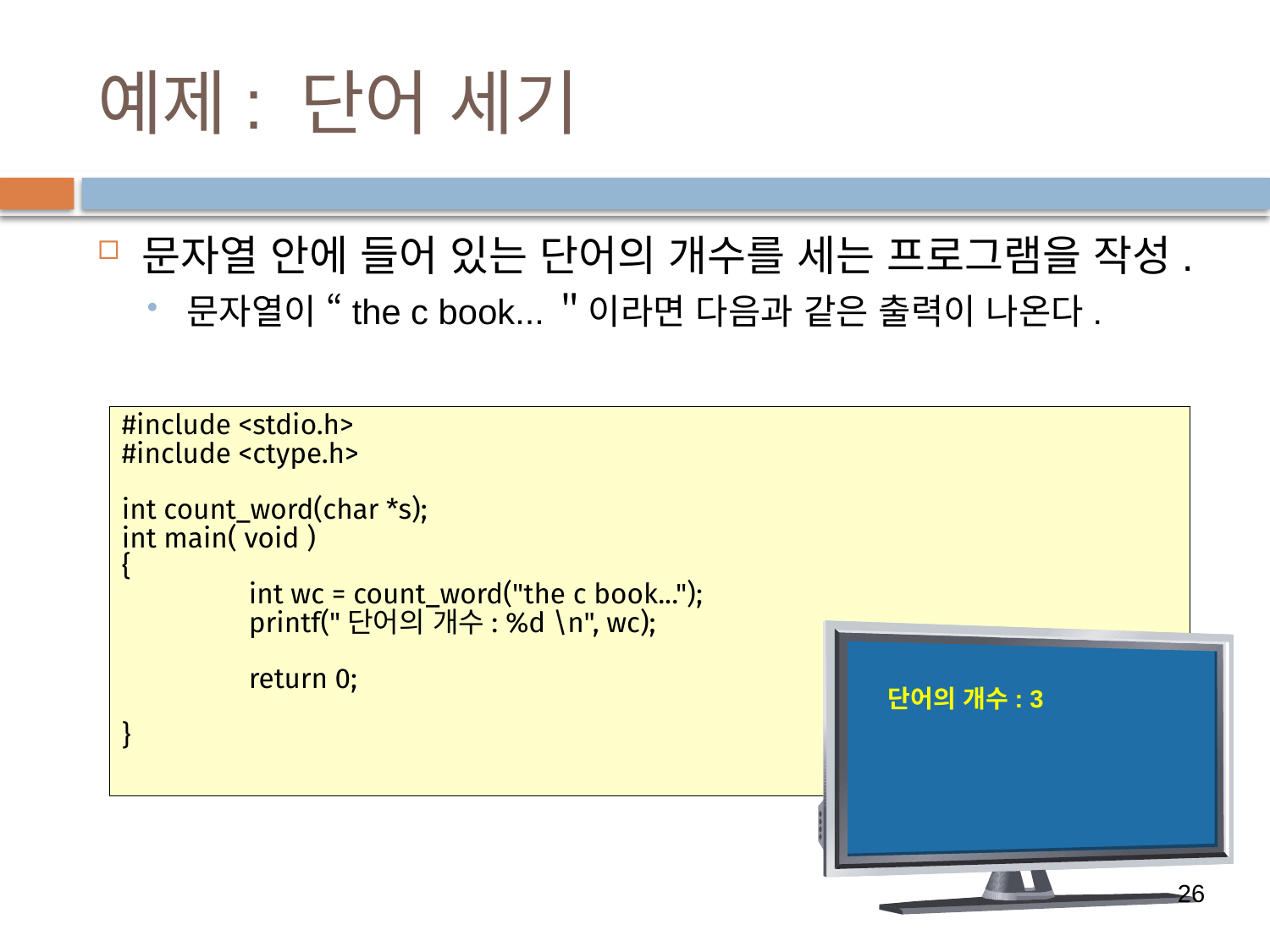

# 예제: 단어 세기
문자열 안에 들어 있는 단어의 개수를 세는 프로그램을 작성.
문자열이 “the c book...＂이라면 다음과 같은 출력이 나온다.
#include <stdio.h>
#include <ctype.h>

int count_word(char *s);
int main( void )
{
	int wc = count_word("the c book...");
	printf("단어의 개수: %d \n", wc);

	return 0;

}

단어의 개수: 3
26